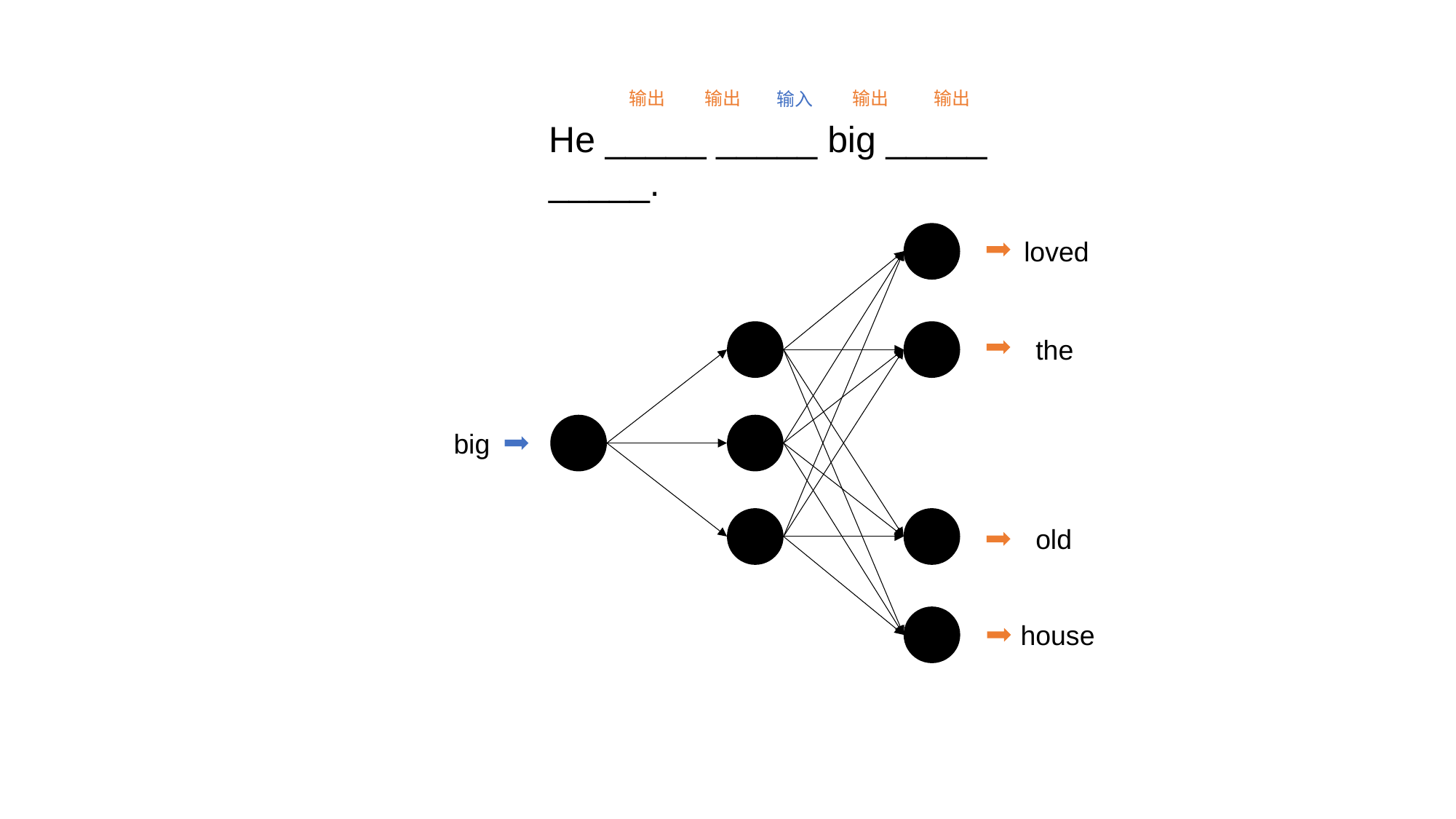

输出
输出
输出
输出
输入
He _____ _____ big _____ _____.

loved

the

big

old

house